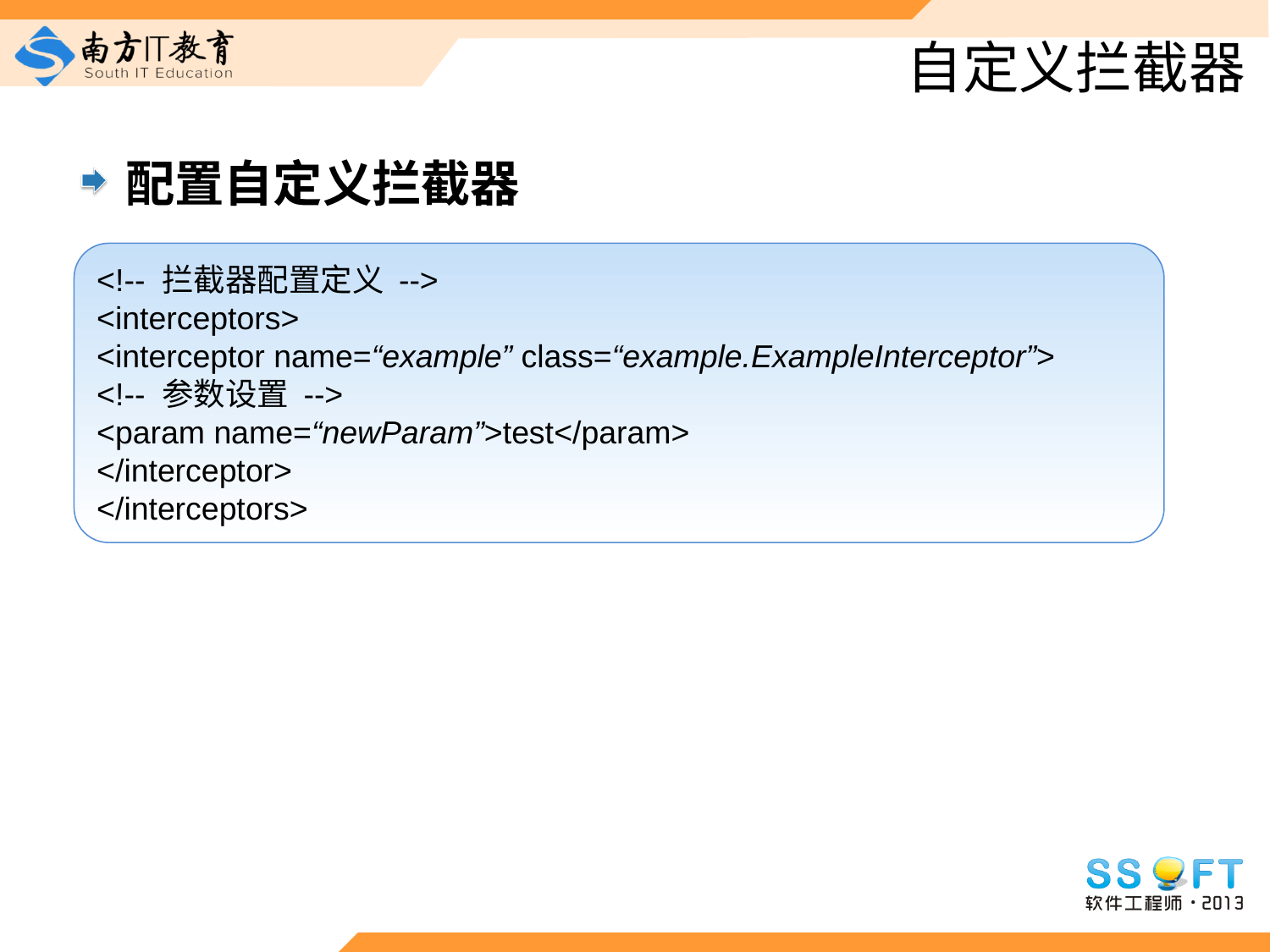

# 自定义拦截器
配置自定义拦截器

<!-- 拦截器配置定义 -->
<interceptors>
<interceptor name=“example” class=“example.ExampleInterceptor”>
<!-- 参数设置 -->
<param name=“newParam”>test</param>
</interceptor>
</interceptors>